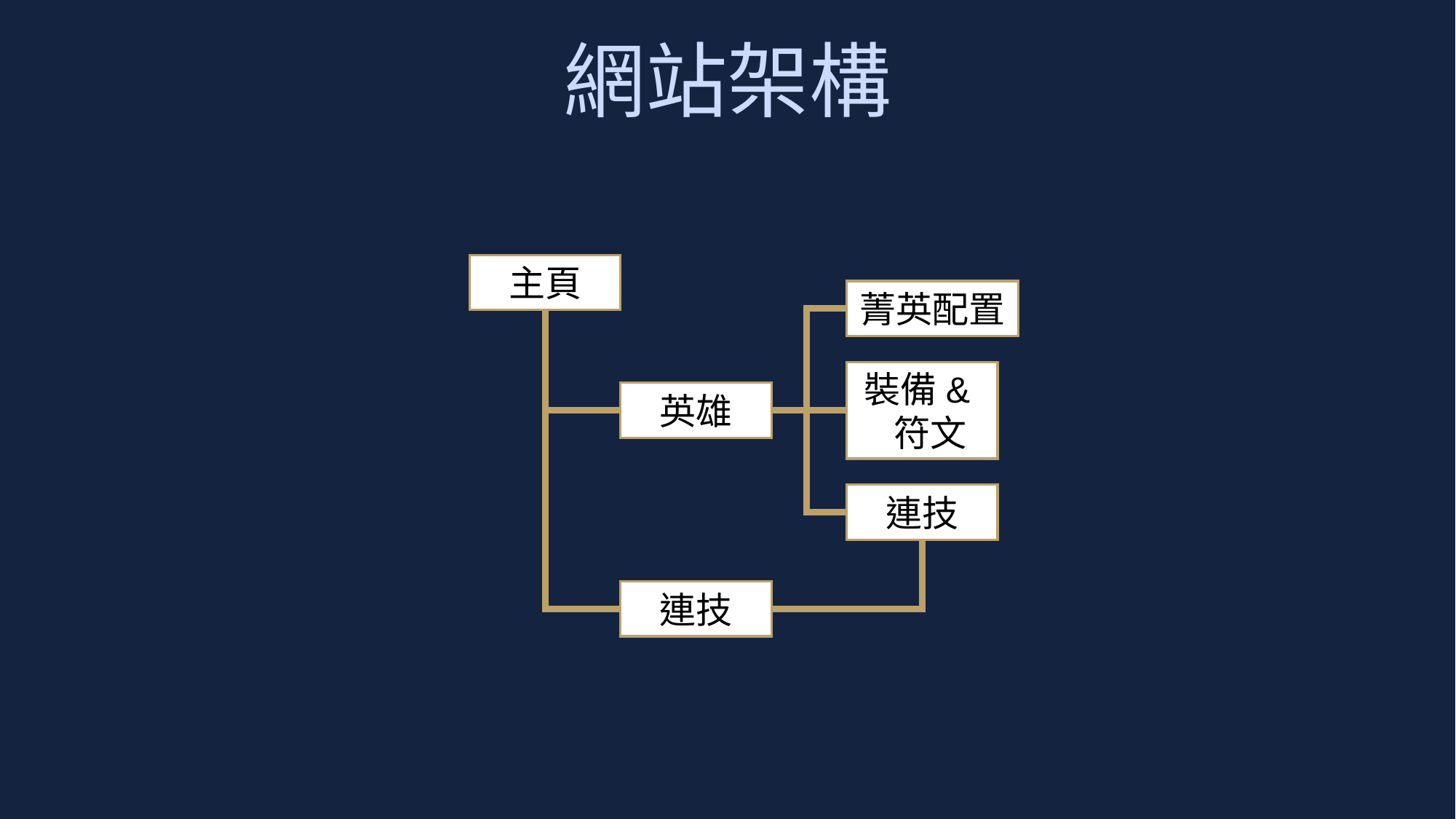

網站架構
主頁
菁英配置
裝備&
 符文
英雄
連技
連技